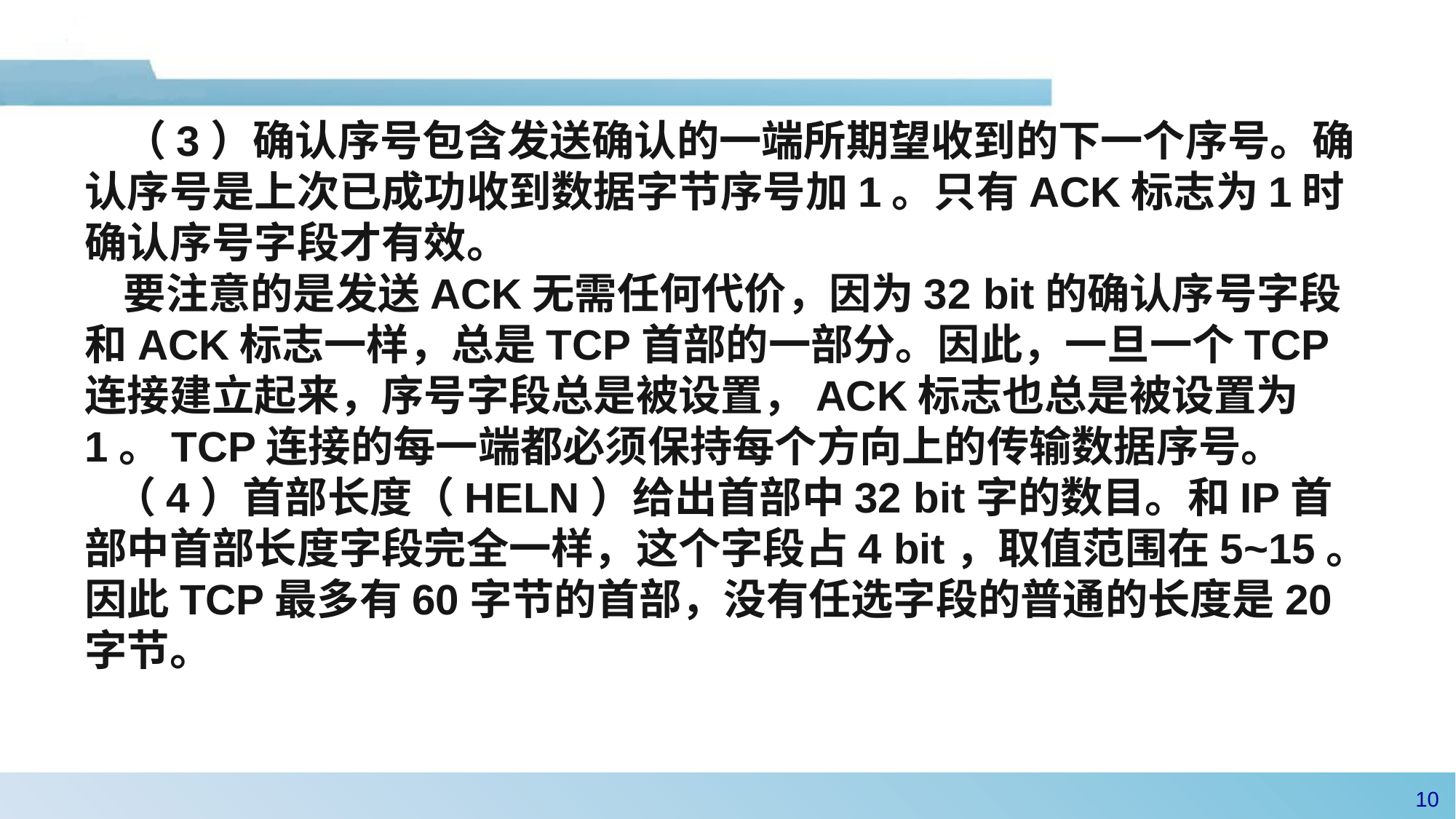

（3）确认序号包含发送确认的一端所期望收到的下一个序号。确认序号是上次已成功收到数据字节序号加1。只有ACK标志为1时确认序号字段才有效。
    要注意的是发送ACK无需任何代价，因为32 bit的确认序号字段和ACK标志一样，总是TCP首部的一部分。因此，一旦一个TCP连接建立起来，序号字段总是被设置，ACK标志也总是被设置为1。TCP连接的每一端都必须保持每个方向上的传输数据序号。
   （4）首部长度（HELN）给出首部中32 bit字的数目。和IP首部中首部长度字段完全一样，这个字段占4 bit，取值范围在5~15。因此TCP最多有60字节的首部，没有任选字段的普通的长度是20字节。
10